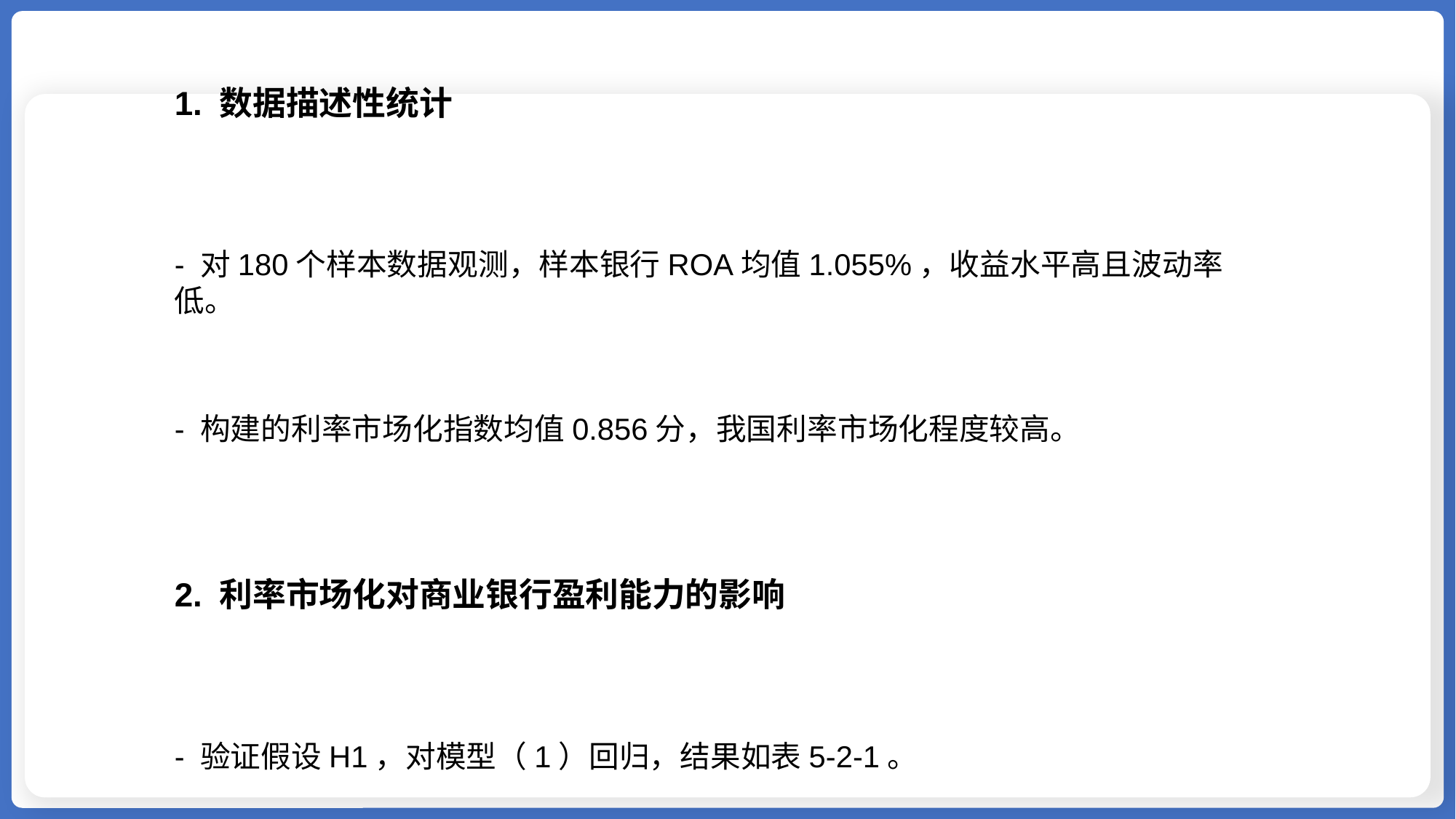

1. 数据描述性统计

- 对180个样本数据观测，样本银行ROA均值1.055%，收益水平高且波动率低。
- 构建的利率市场化指数均值0.856分，我国利率市场化程度较高。
2. 利率市场化对商业银行盈利能力的影响
- 验证假设H1，对模型（1）回归，结果如表5-2-1。